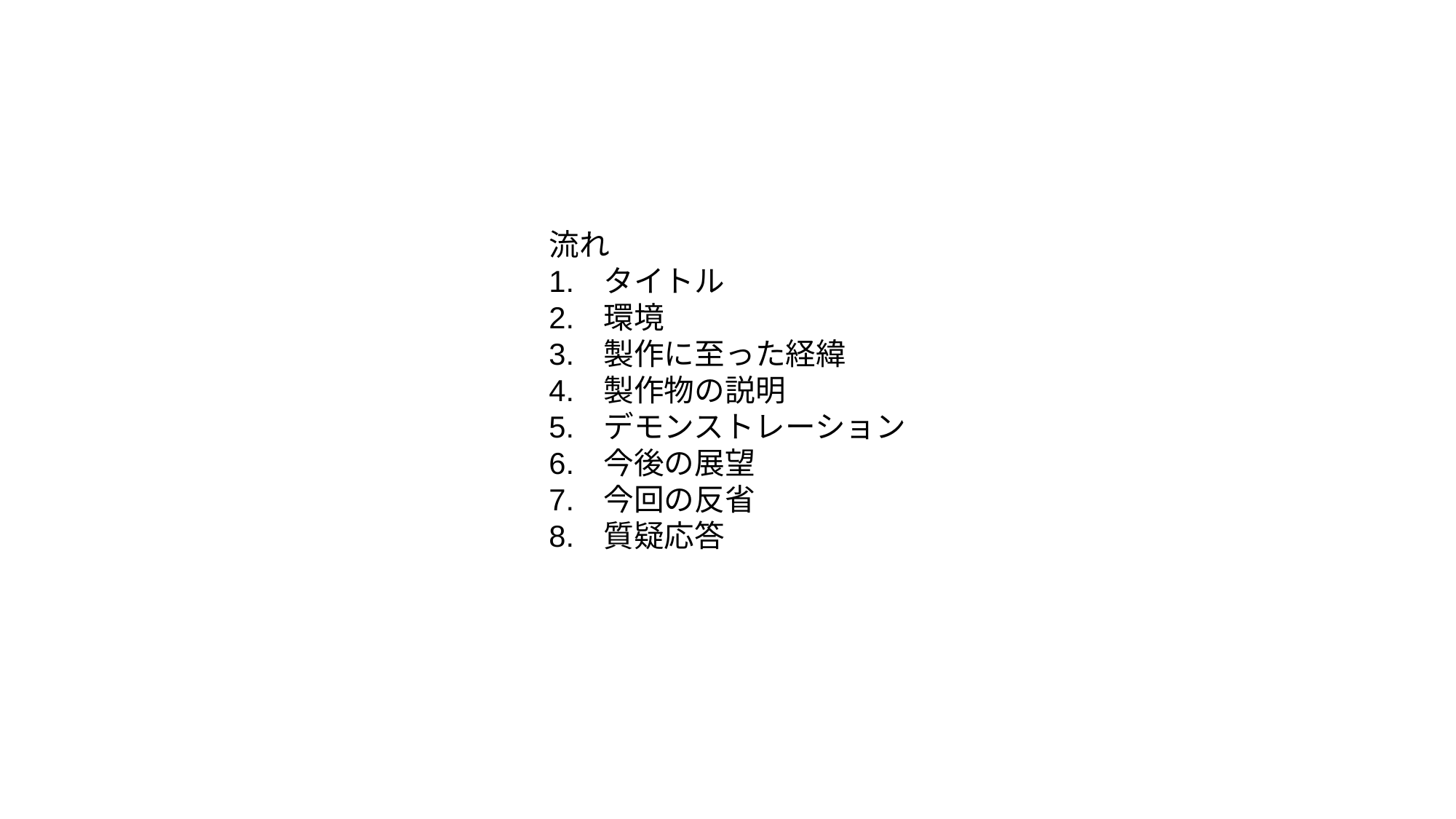

流れ
タイトル
環境
製作に至った経緯
製作物の説明
デモンストレーション
今後の展望
今回の反省
質疑応答